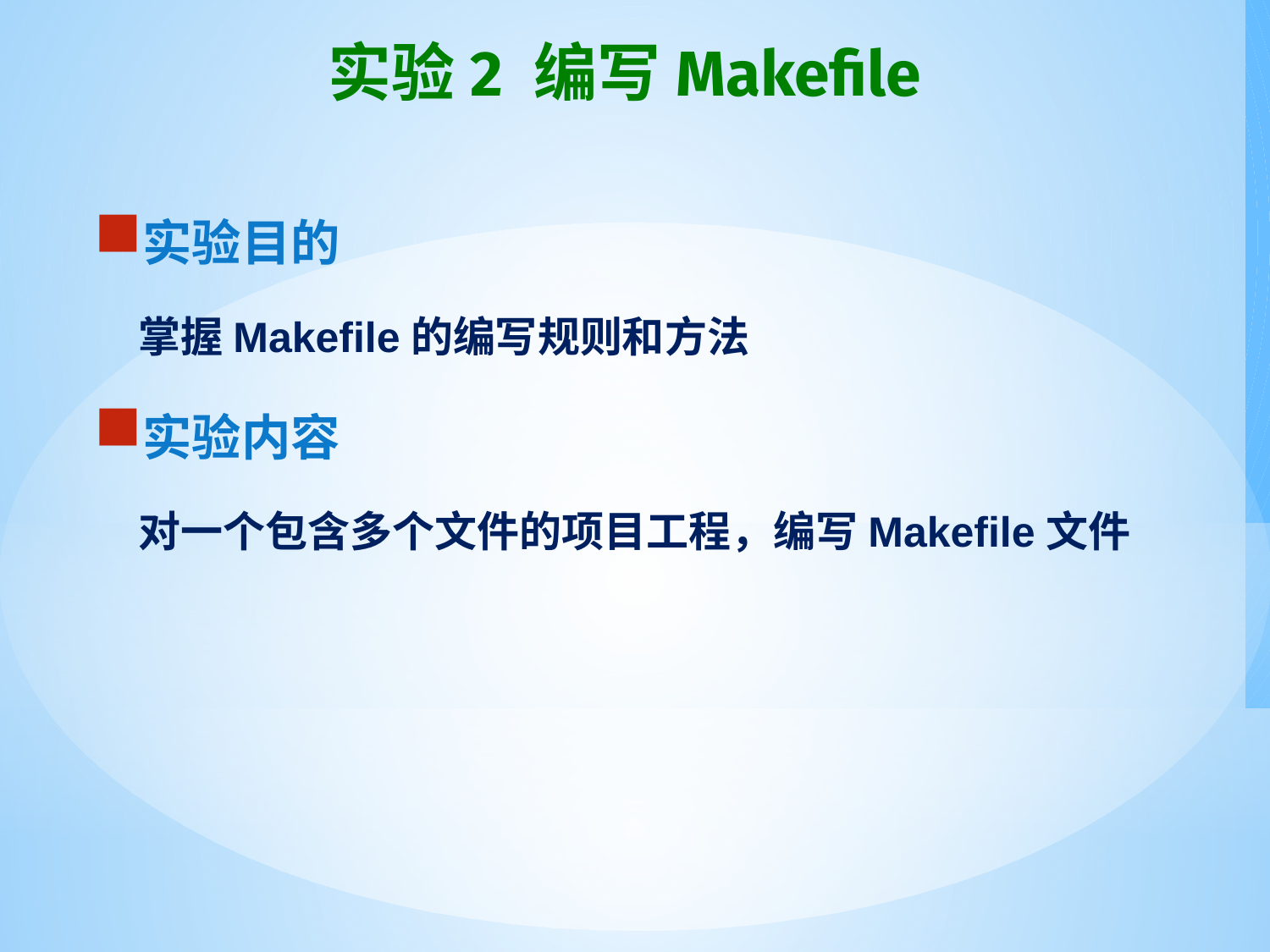

# 实验2 编写Makefile
实验目的
掌握Makefile的编写规则和方法
实验内容
对一个包含多个文件的项目工程，编写Makefile文件